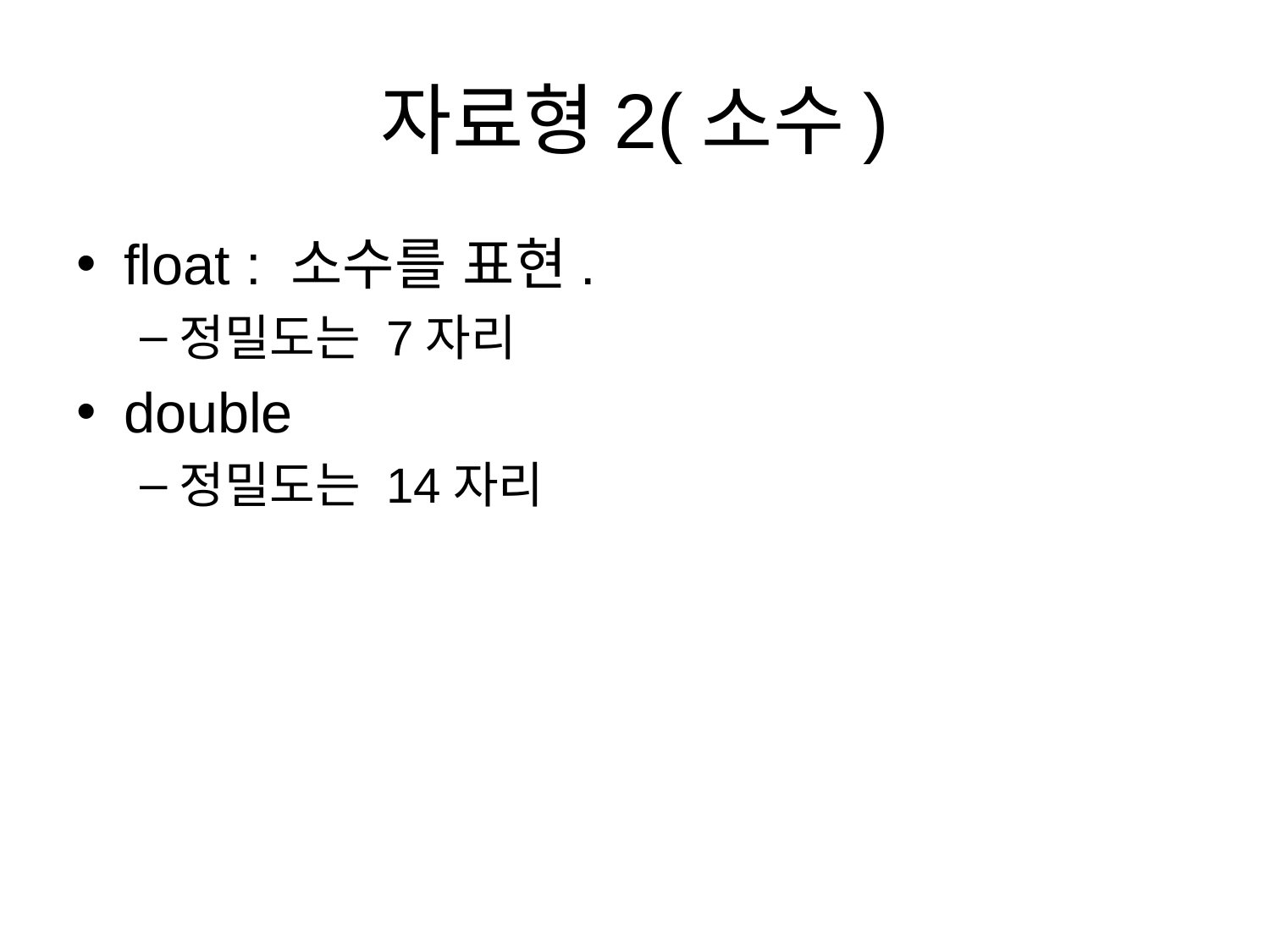

# 자료형2(소수)
float : 소수를 표현.
정밀도는 7자리
double
정밀도는 14자리